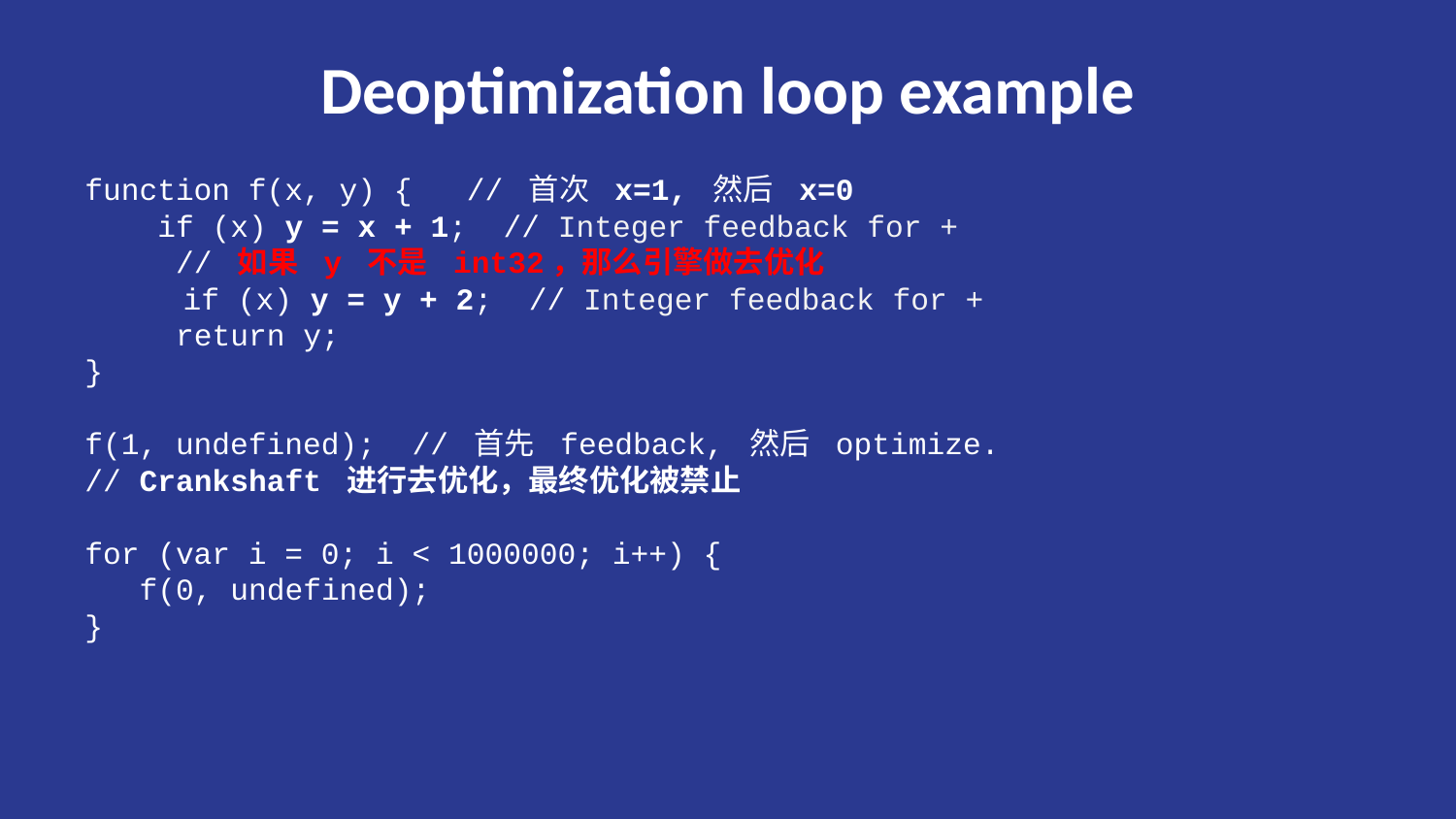

# Deoptimization loop example
function f(x, y) {   // 首次 x=1, 然后 x=0
    if (x) y = x + 1;  // Integer feedback for +
  // 如果 y 不是 int32，那么引擎做去优化
  if (x) y = y + 2;  // Integer feedback for +
  return y;
}

f(1, undefined);  // 首先 feedback, 然后 optimize.
// Crankshaft 进行去优化，最终优化被禁止

for (var i = 0; i < 1000000; i++) {
   f(0, undefined);
}